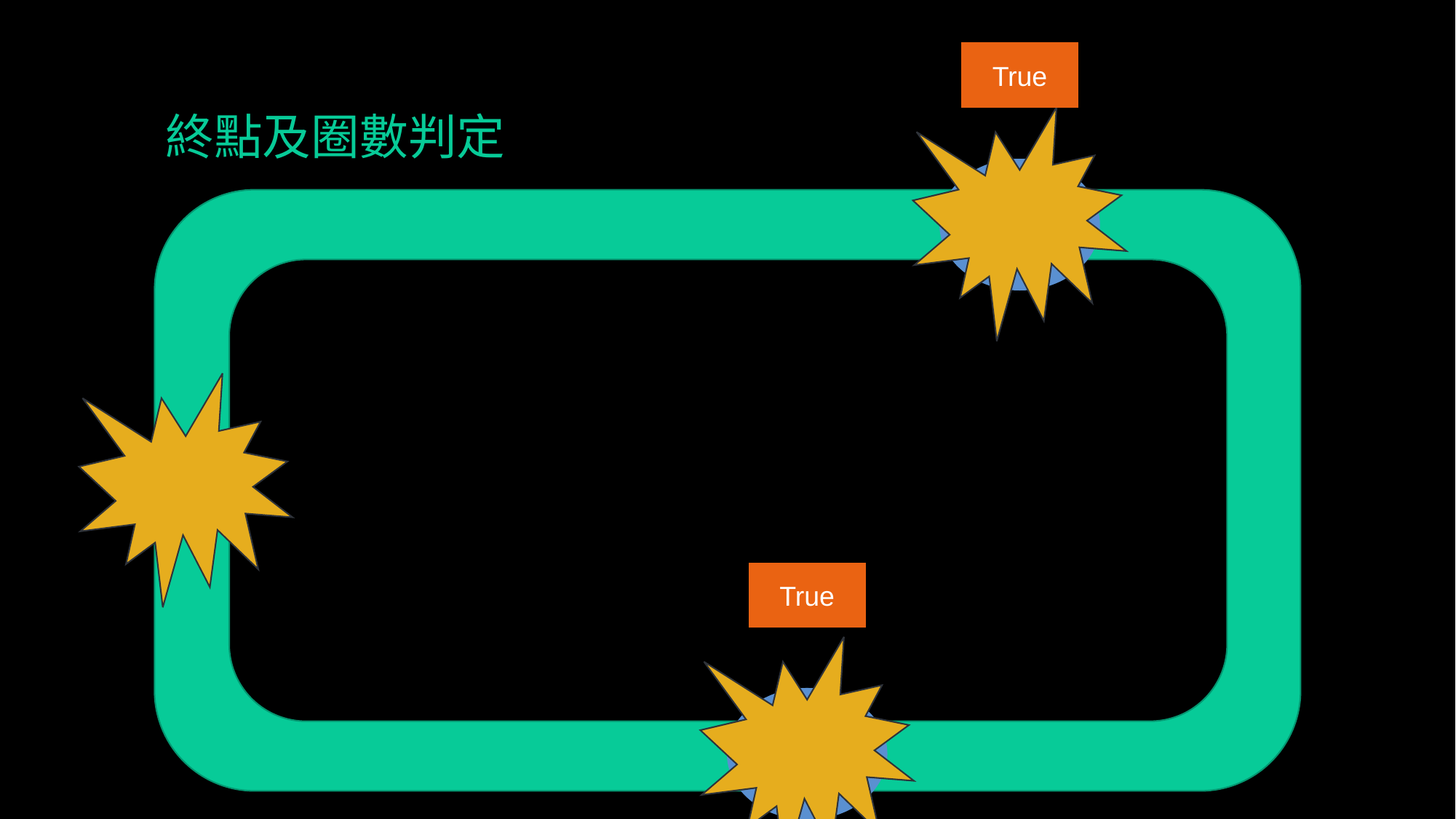

# 終點及圈數判定
True
False

Check Point 1

False
True
False
True

Check Point 2